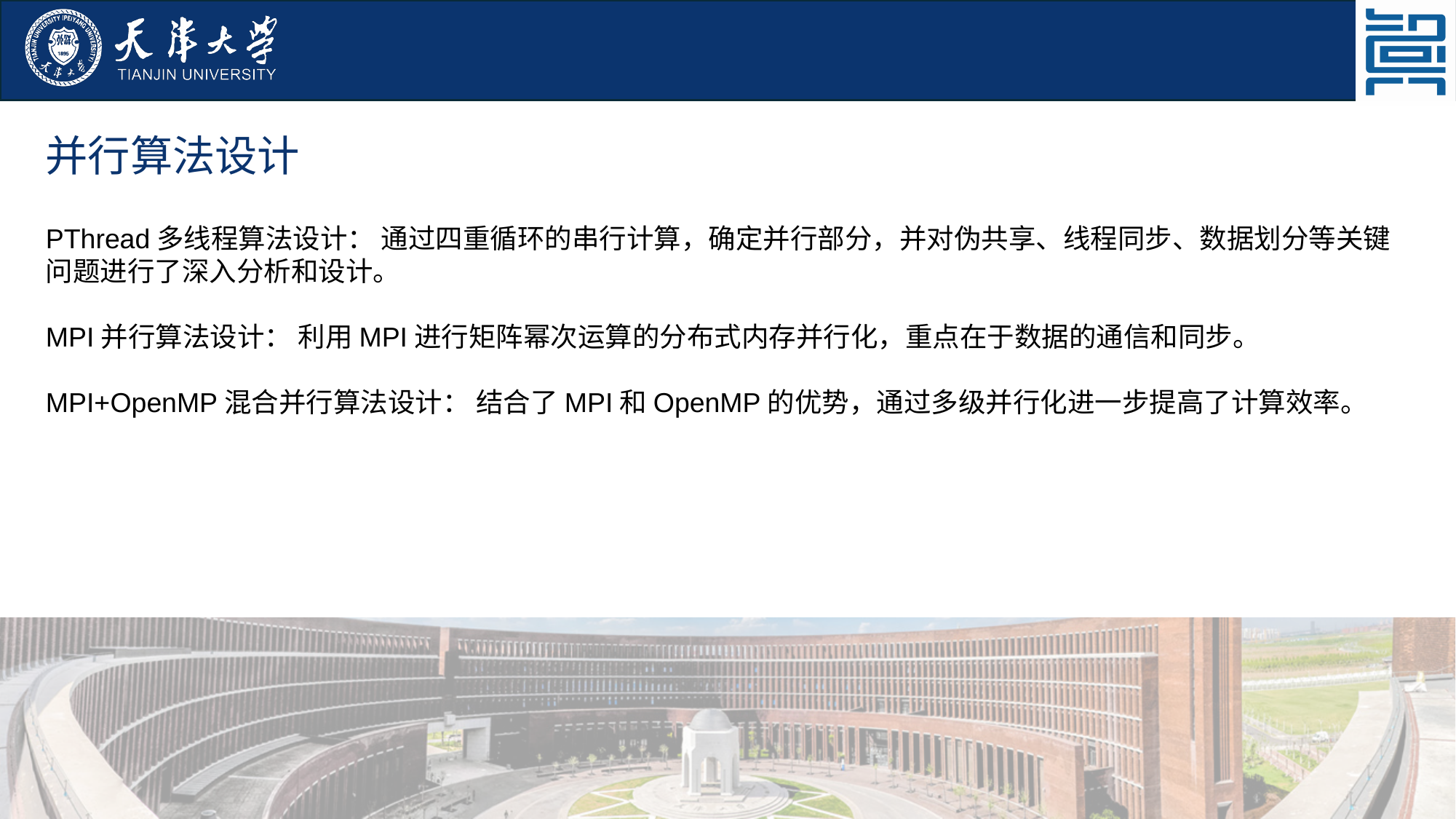

并行算法设计
PThread多线程算法设计： 通过四重循环的串行计算，确定并行部分，并对伪共享、线程同步、数据划分等关键问题进行了深入分析和设计。

MPI并行算法设计： 利用MPI进行矩阵幂次运算的分布式内存并行化，重点在于数据的通信和同步。

MPI+OpenMP混合并行算法设计： 结合了MPI和OpenMP的优势，通过多级并行化进一步提高了计算效率。